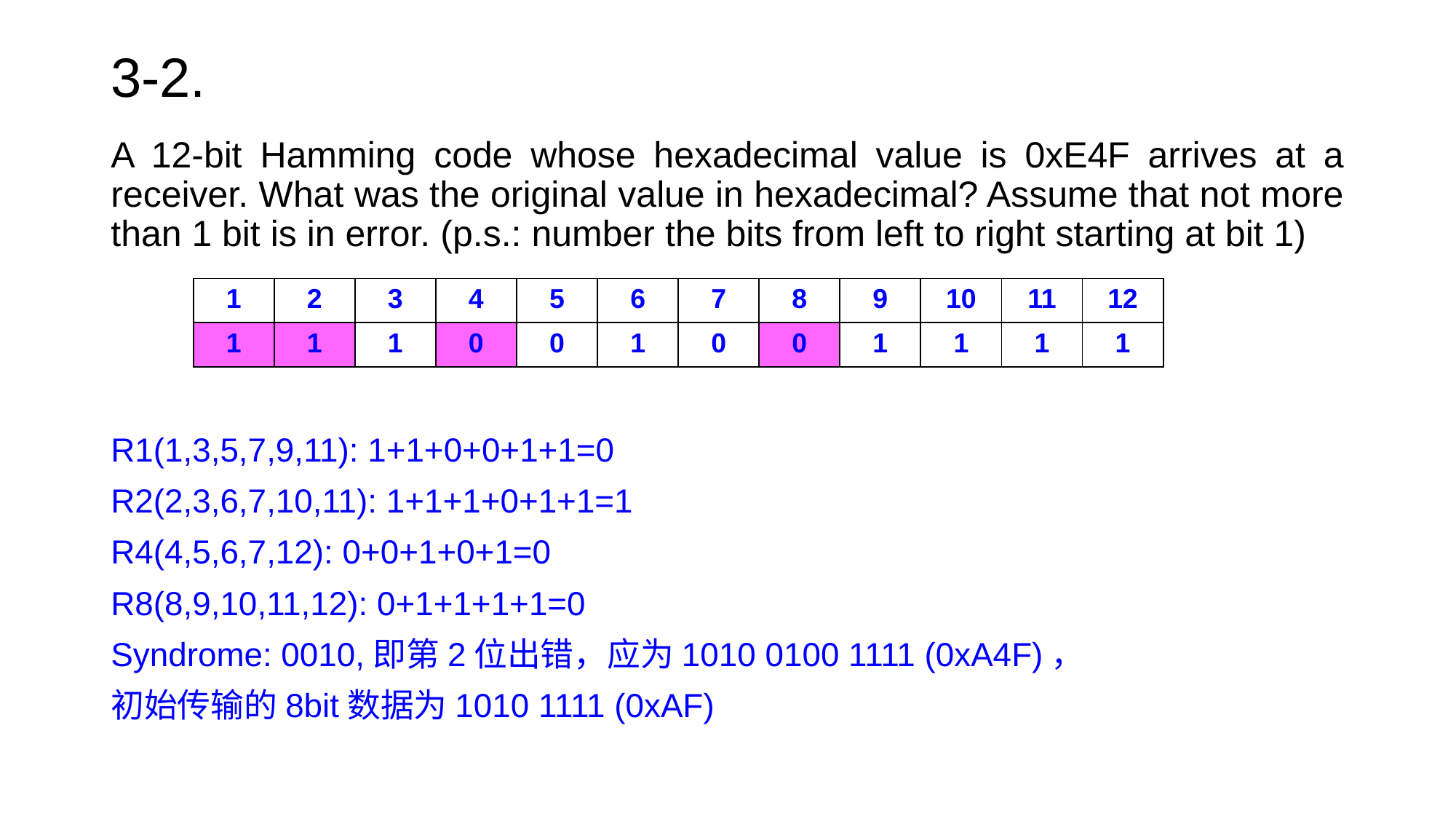

# 3-2.
A 12-bit Hamming code whose hexadecimal value is 0xE4F arrives at a receiver. What was the original value in hexadecimal? Assume that not more than 1 bit is in error. (p.s.: number the bits from left to right starting at bit 1)

R1(1,3,5,7,9,11): 1+1+0+0+1+1=0
R2(2,3,6,7,10,11): 1+1+1+0+1+1=1
R4(4,5,6,7,12): 0+0+1+0+1=0
R8(8,9,10,11,12): 0+1+1+1+1=0
Syndrome: 0010,即第2位出错，应为1010 0100 1111 (0xA4F)，
初始传输的8bit数据为1010 1111 (0xAF)
| 1 | 2 | 3 | 4 | 5 | 6 | 7 | 8 | 9 | 10 | 11 | 12 |
| --- | --- | --- | --- | --- | --- | --- | --- | --- | --- | --- | --- |
| 1 | 1 | 1 | 0 | 0 | 1 | 0 | 0 | 1 | 1 | 1 | 1 |